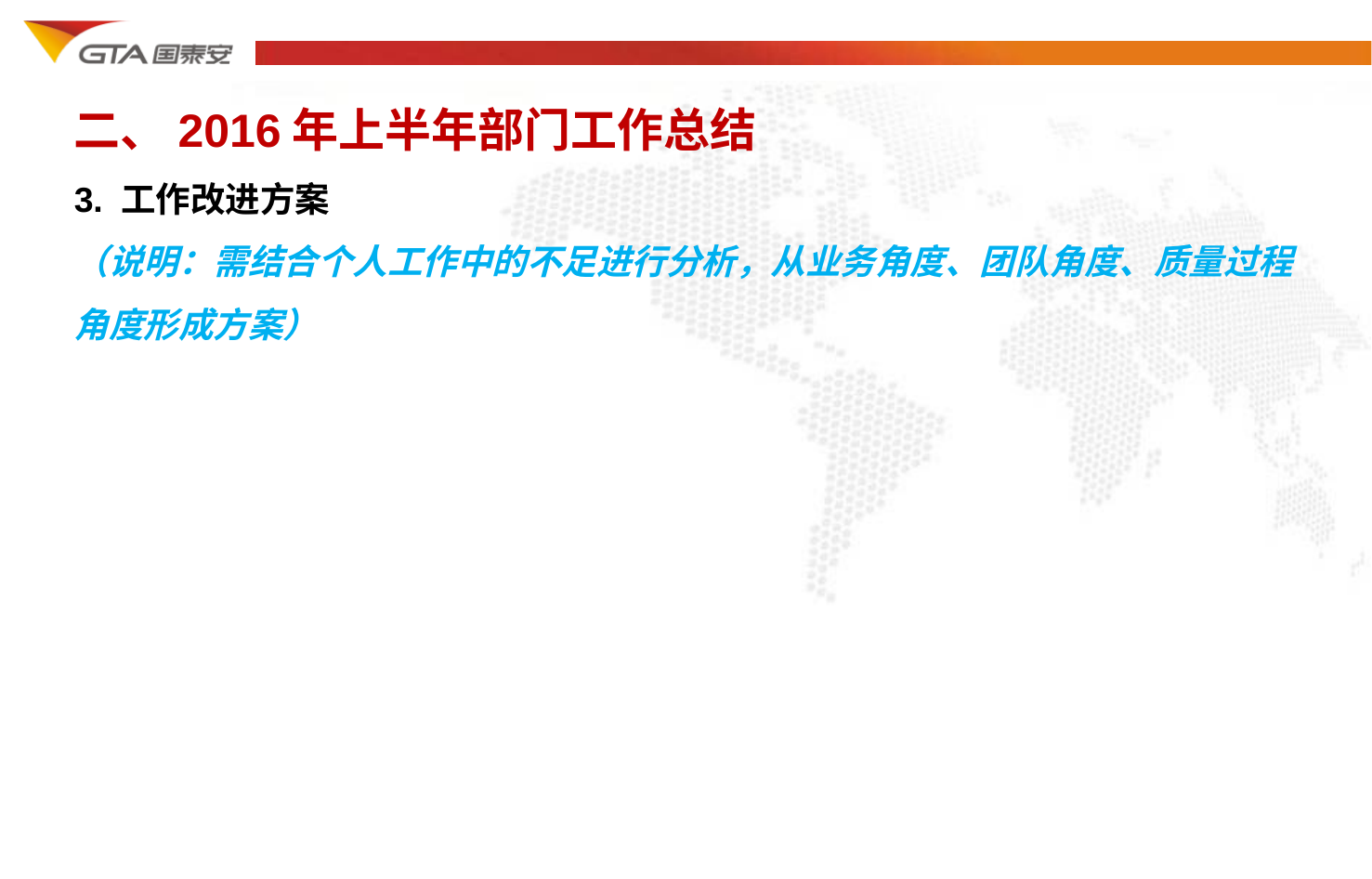

二、2016年上半年部门工作总结
3. 工作改进方案
（说明：需结合个人工作中的不足进行分析，从业务角度、团队角度、质量过程角度形成方案）